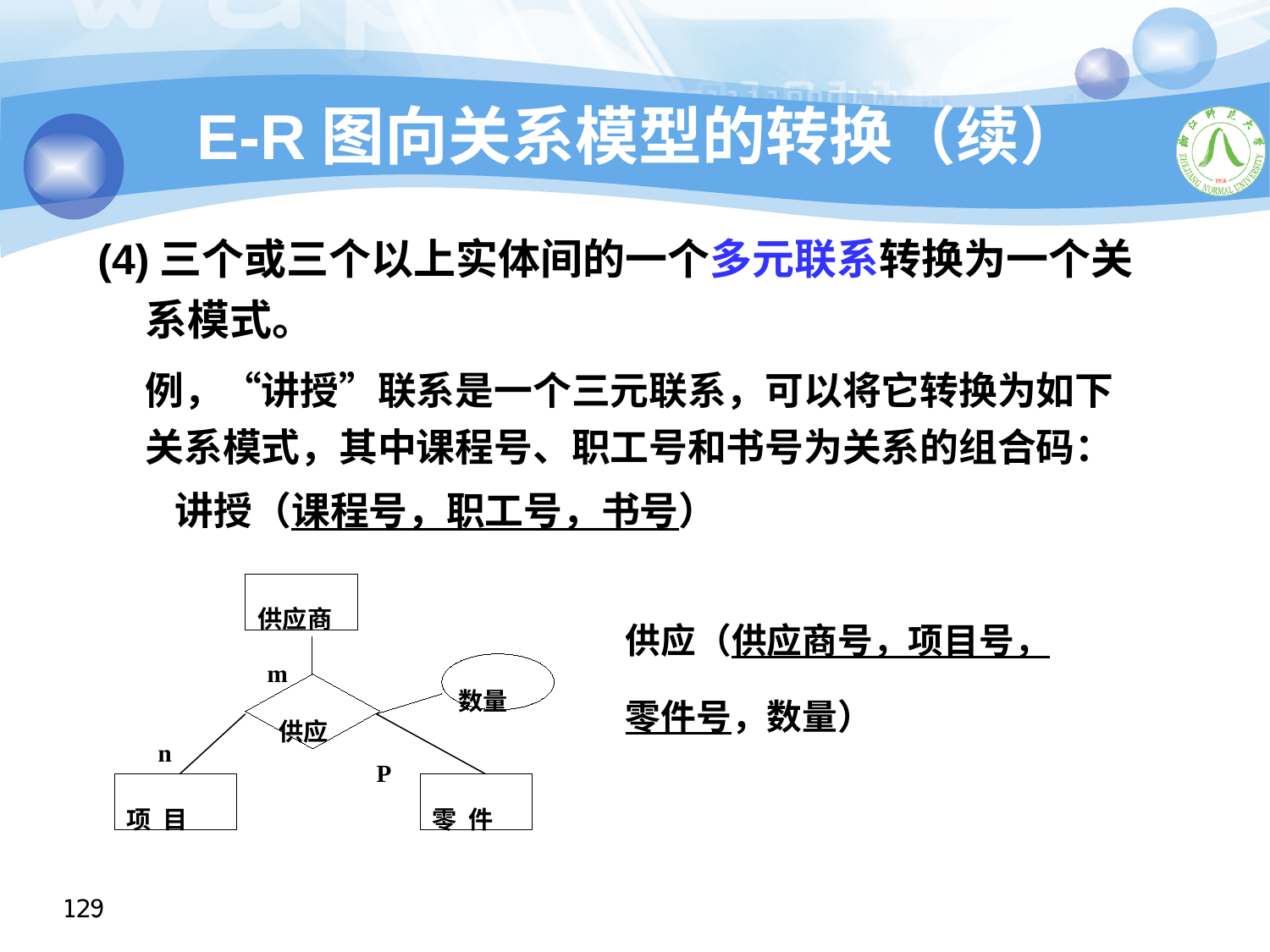

# E-R图向关系模型的转换（续）
(4)三个或三个以上实体间的一个多元联系转换为一个关系模式。
	例，“讲授”联系是一个三元联系，可以将它转换为如下关系模式，其中课程号、职工号和书号为关系的组合码：
　　讲授（课程号，职工号，书号）
供应商

数量
供应

项  目
零  件
m
n
P
供应（供应商号，项目号，零件号，数量）
129